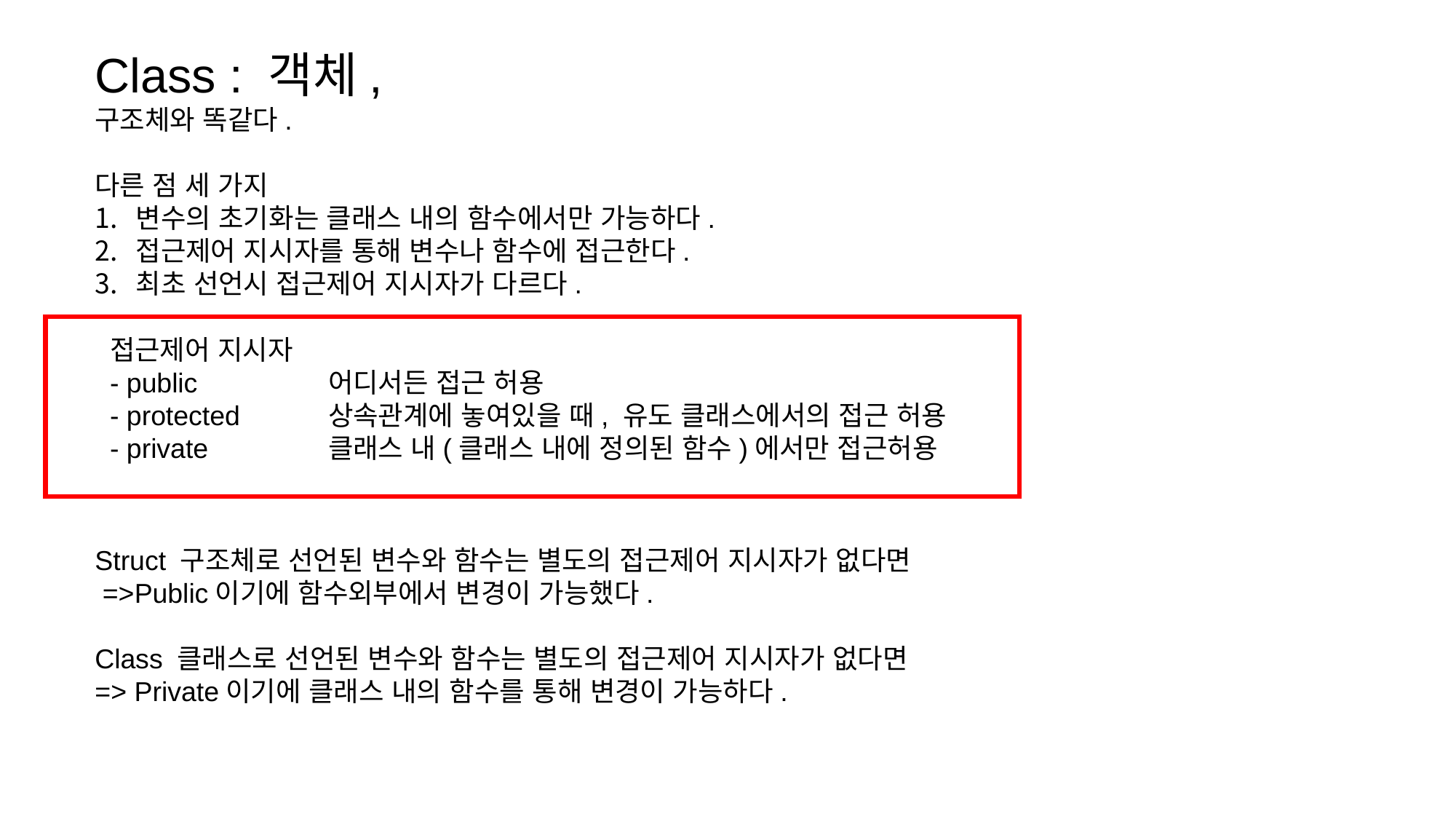

Class : 객체,
구조체와 똑같다.

다른 점 세 가지
변수의 초기화는 클래스 내의 함수에서만 가능하다.
접근제어 지시자를 통해 변수나 함수에 접근한다.
최초 선언시 접근제어 지시자가 다르다.

접근제어 지시자
- public		어디서든 접근 허용
- protected	상속관계에 놓여있을 때, 유도 클래스에서의 접근 허용
- private		클래스 내(클래스 내에 정의된 함수)에서만 접근허용
Struct 구조체로 선언된 변수와 함수는 별도의 접근제어 지시자가 없다면
 =>Public이기에 함수외부에서 변경이 가능했다.

Class 클래스로 선언된 변수와 함수는 별도의 접근제어 지시자가 없다면
=> Private이기에 클래스 내의 함수를 통해 변경이 가능하다.